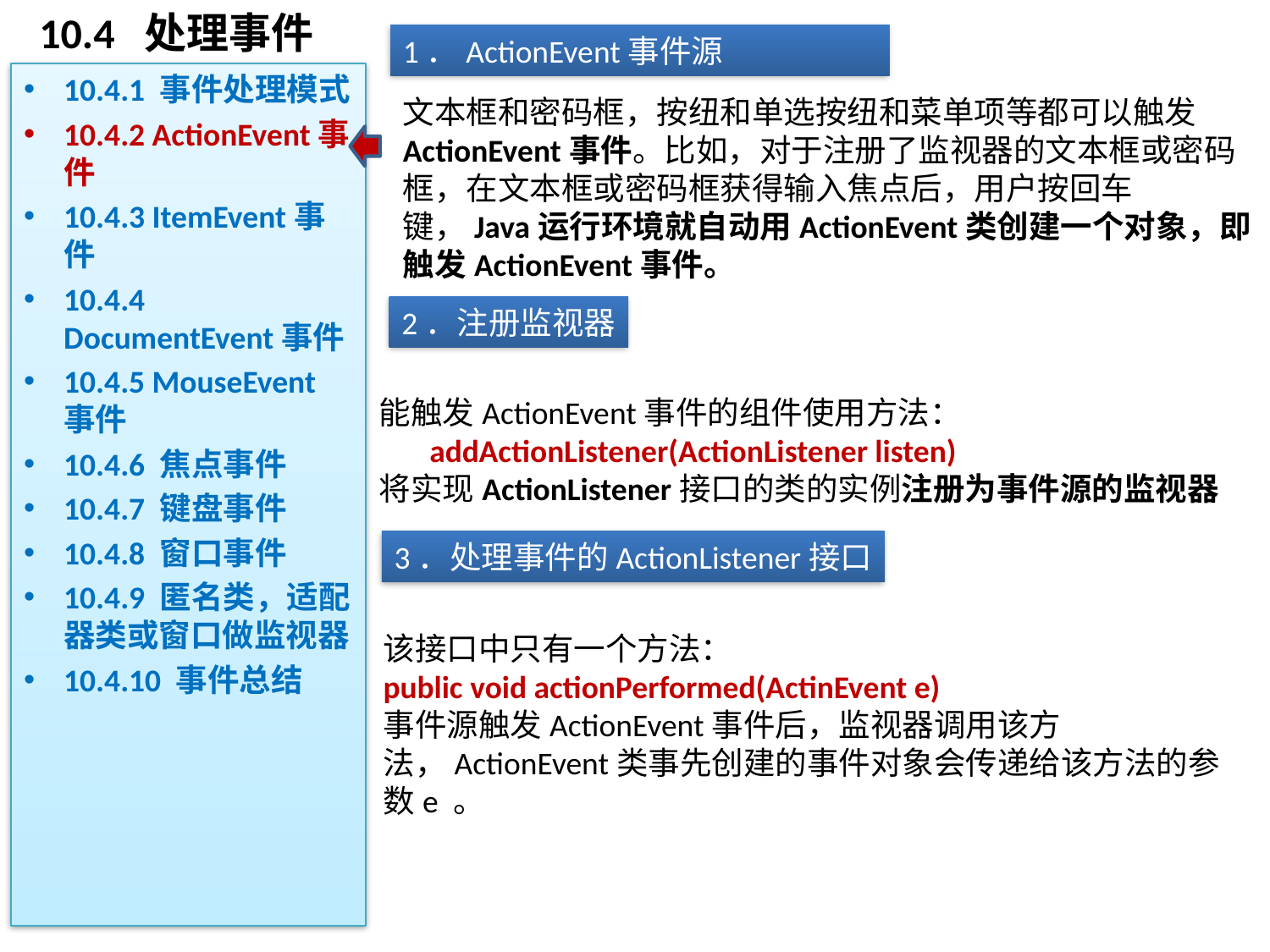

# 10.4  处理事件
1．ActionEvent事件源
10.4.1 事件处理模式
10.4.2 ActionEvent事件
10.4.3 ItemEvent事件
10.4.4 DocumentEvent事件
10.4.5 MouseEvent事件
10.4.6 焦点事件
10.4.7 键盘事件
10.4.8 窗口事件
10.4.9 匿名类，适配器类或窗口做监视器
10.4.10 事件总结
文本框和密码框，按纽和单选按纽和菜单项等都可以触发ActionEvent事件。比如，对于注册了监视器的文本框或密码框，在文本框或密码框获得输入焦点后，用户按回车键，Java运行环境就自动用ActionEvent类创建一个对象，即触发ActionEvent事件。

2．注册监视器
能触发ActionEvent事件的组件使用方法：
       addActionListener(ActionListener listen)
将实现ActionListener接口的类的实例注册为事件源的监视器
3．处理事件的ActionListener接口
该接口中只有一个方法：
public void actionPerformed(ActinEvent e)
事件源触发ActionEvent事件后，监视器调用该方法，ActionEvent类事先创建的事件对象会传递给该方法的参数e 。